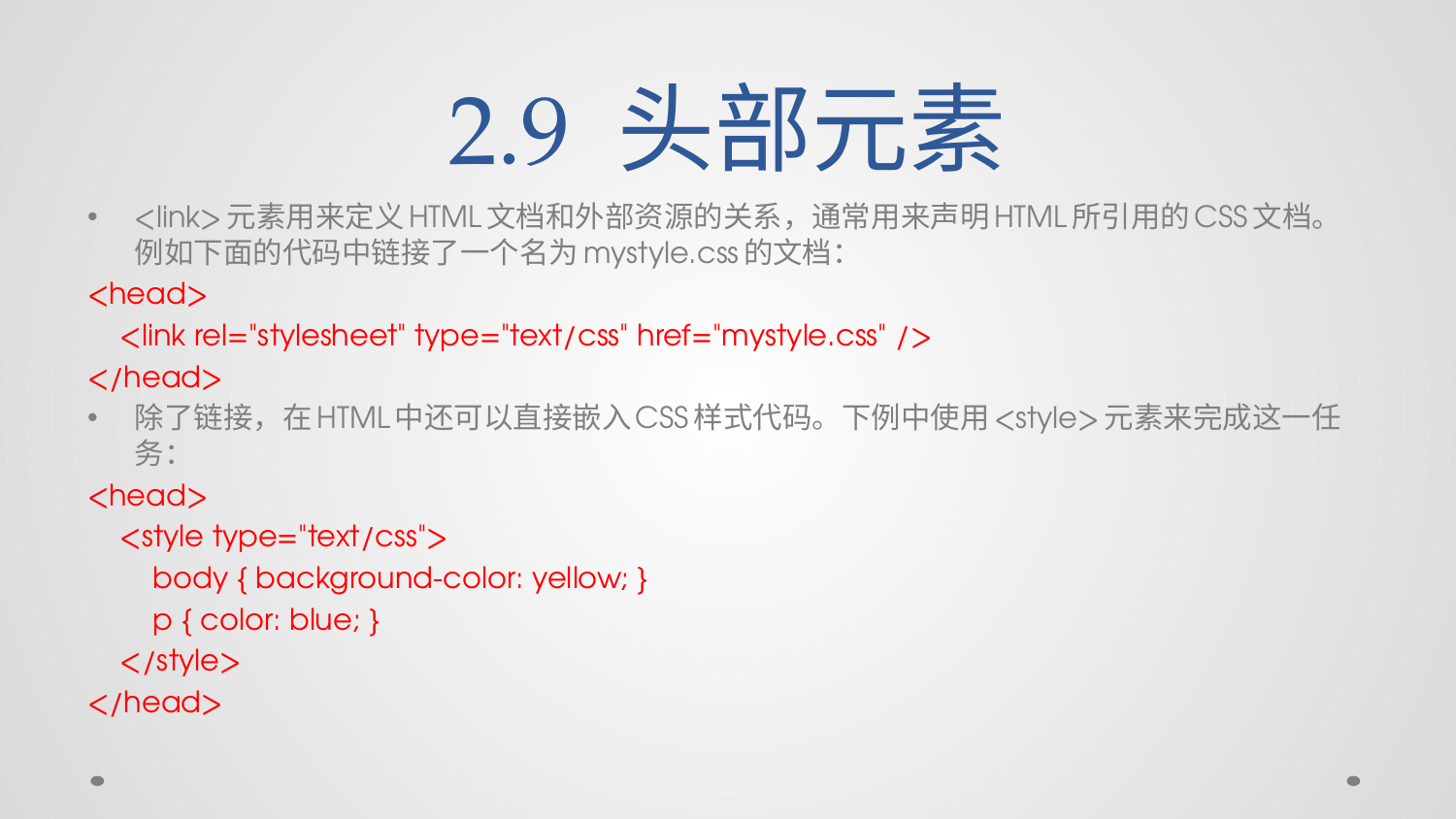

# 2.9 头部元素
<link>元素用来定义HTML文档和外部资源的关系，通常用来声明HTML所引用的CSS文档。例如下面的代码中链接了一个名为mystyle.css的文档：
<head>
    <link rel="stylesheet" type="text/css" href="mystyle.css" />
</head>
除了链接，在HTML中还可以直接嵌入CSS样式代码。下例中使用<style>元素来完成这一任务：
<head>
    <style type="text/css">
        body { background-color: yellow; }
        p { color: blue; }
    </style>
</head>